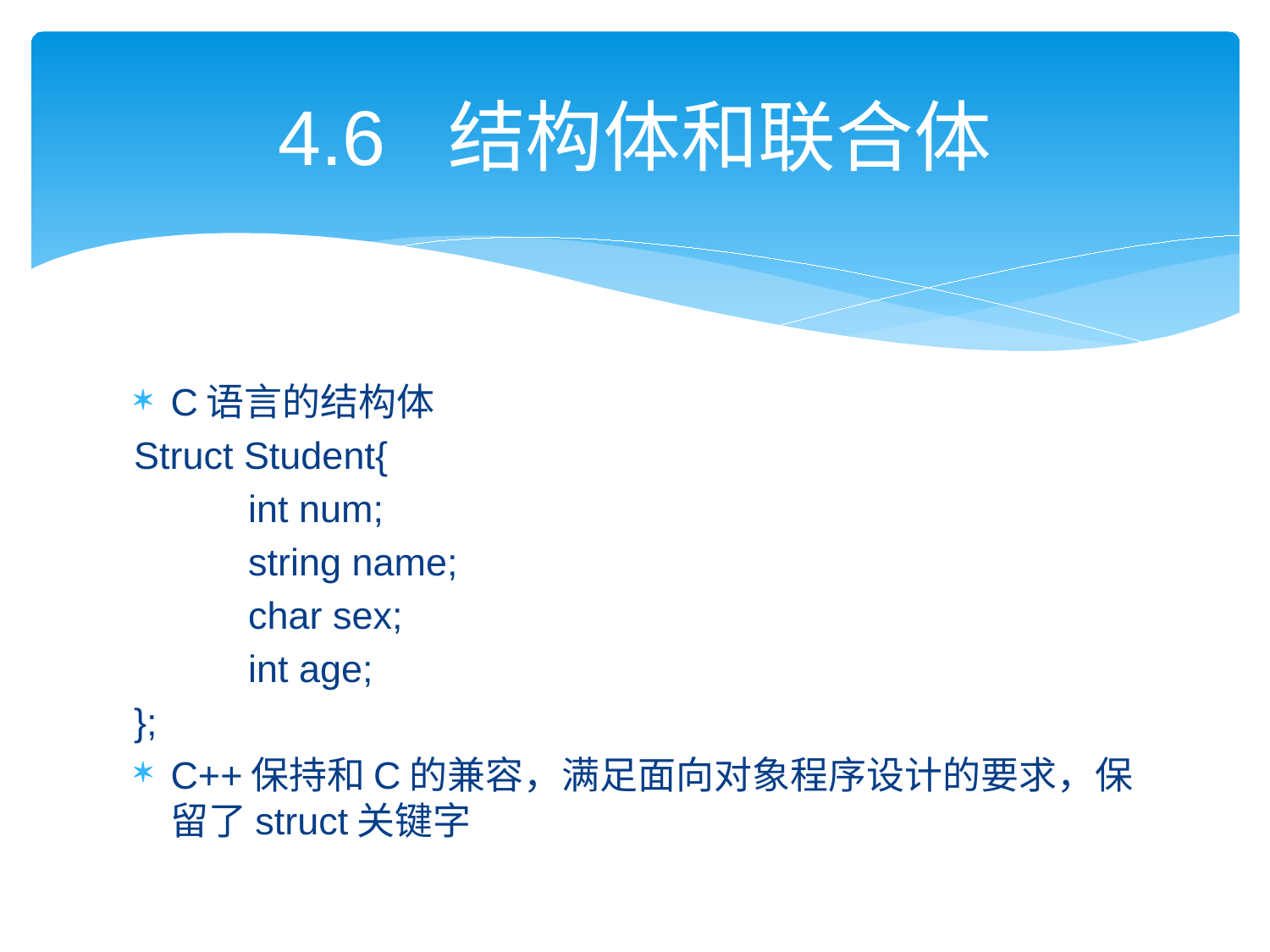

# 4.6  结构体和联合体
C语言的结构体
Struct Student{
	int num;
	string name;
	char sex;
	int age;
};
C++保持和C的兼容，满足面向对象程序设计的要求，保留了struct关键字